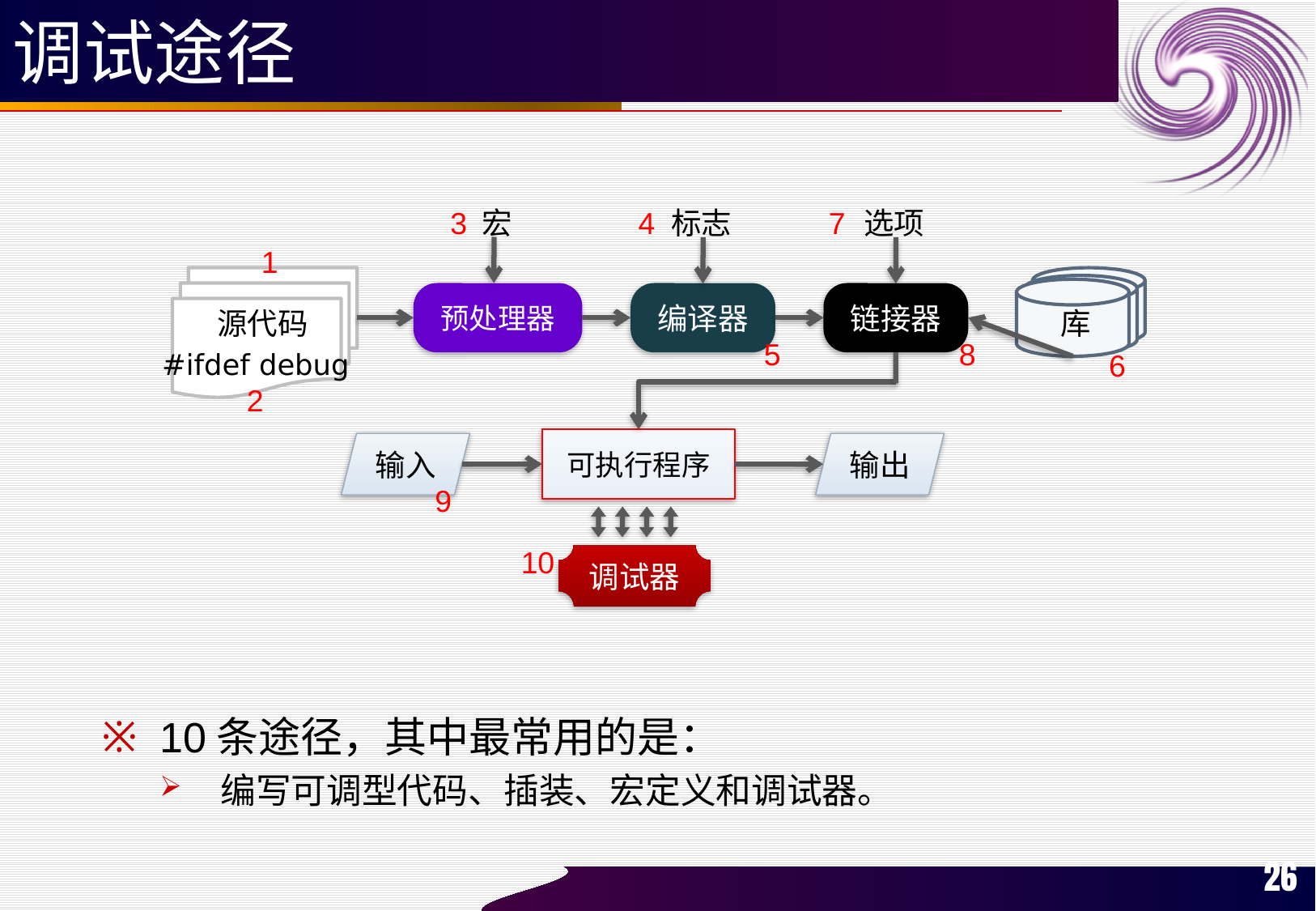

# 调试途径
3
宏
4
标志
7
选项
1

预处理器
编译器
链接器
源代码
库

5
8
#ifdef debug
6
2
可执行程序
输入
输出
9
10
调试器
10条途径，其中最常用的是：
编写可调型代码、插装、宏定义和调试器。
26